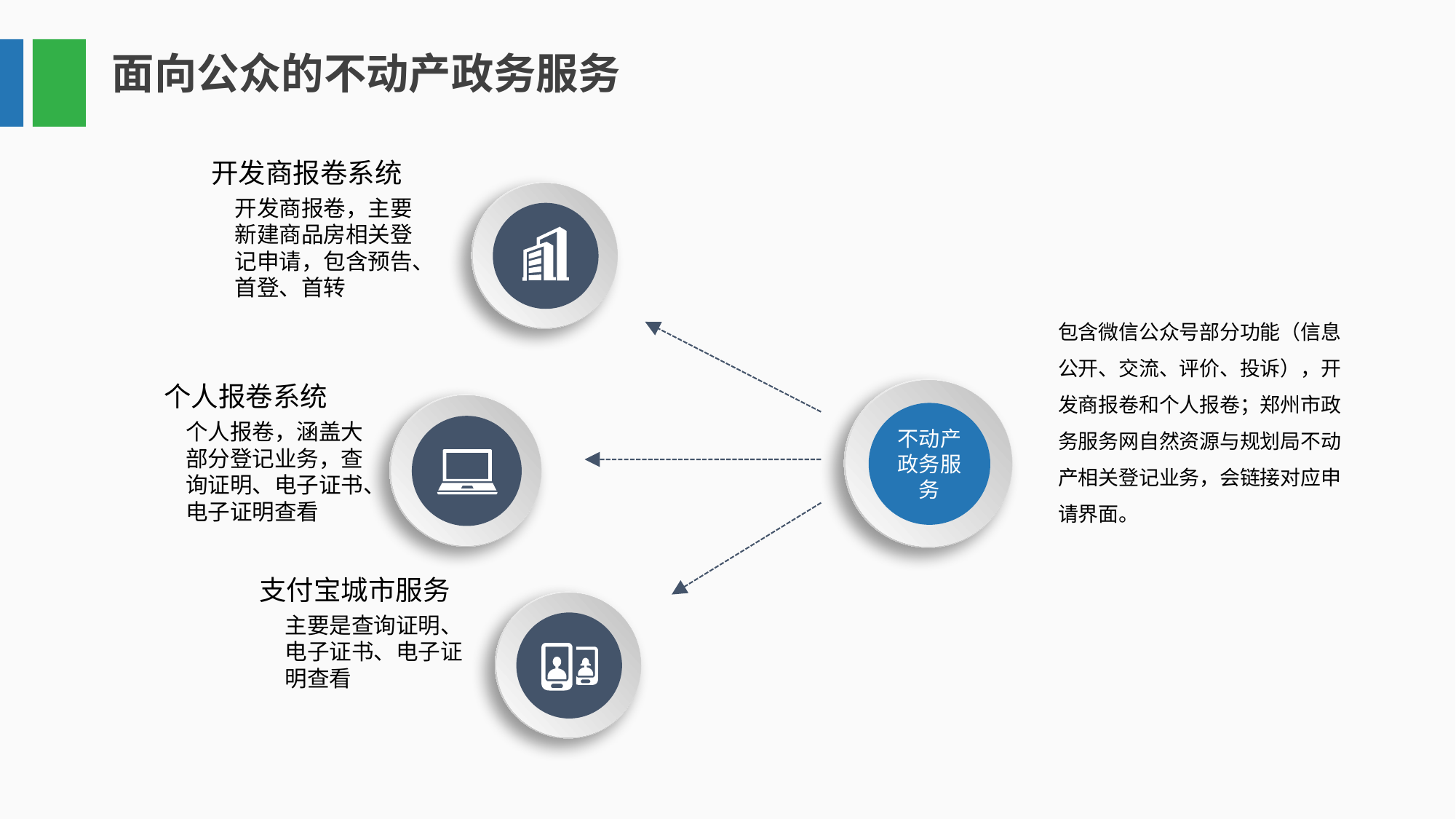

面向公众的不动产政务服务
开发商报卷系统

开发商报卷，主要新建商品房相关登记申请，包含预告、首登、首转
包含微信公众号部分功能（信息公开、交流、评价、投诉），开发商报卷和个人报卷；郑州市政务服务网自然资源与规划局不动产相关登记业务，会链接对应申请界面。

不动产政务服务

个人报卷，涵盖大部分登记业务，查询证明、电子证书、电子证明查看

主要是查询证明、电子证书、电子证明查看
个人报卷系统
支付宝城市服务